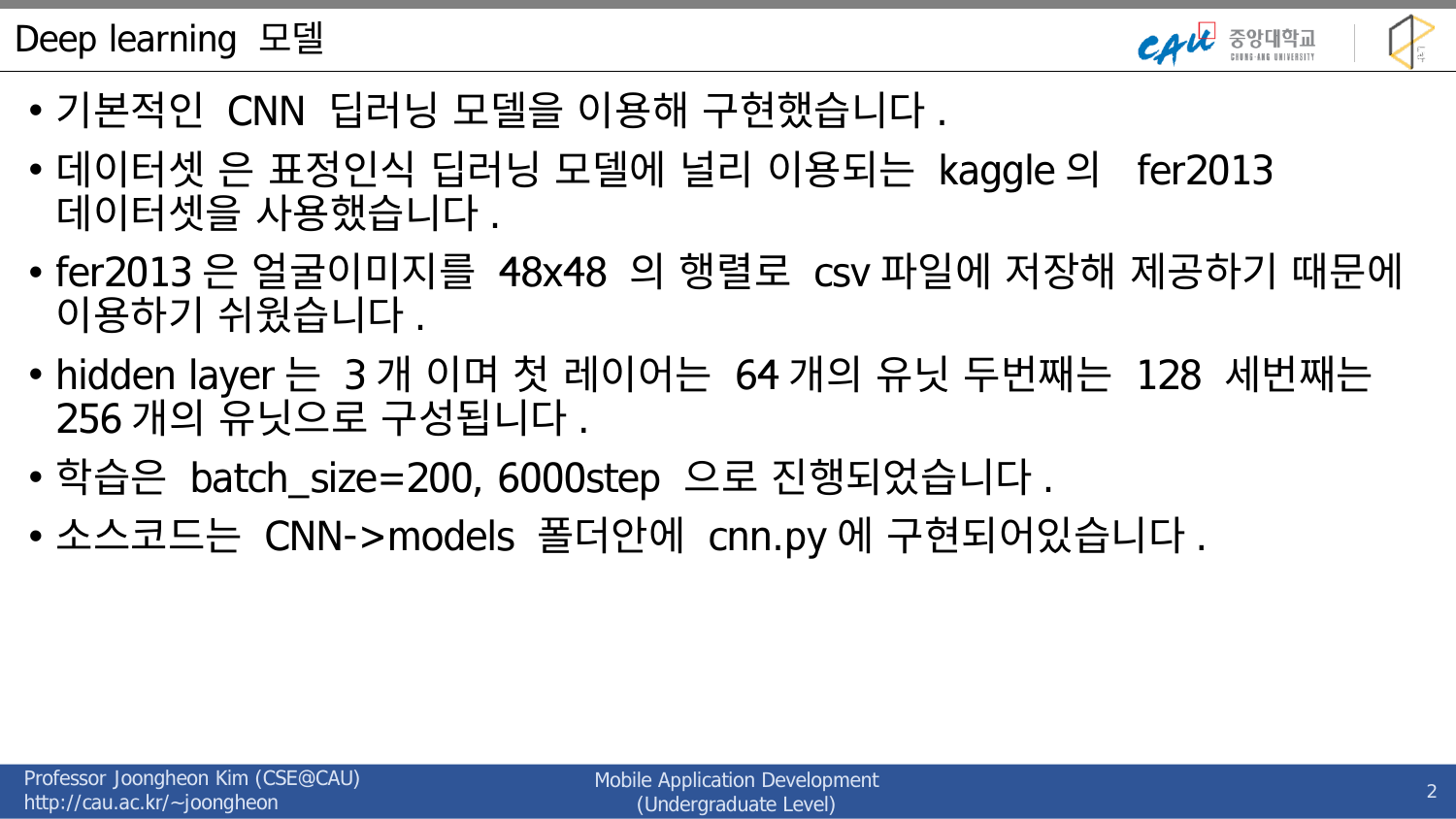

# Deep learning 모델
기본적인 CNN 딥러닝 모델을 이용해 구현했습니다.
데이터셋 은 표정인식 딥러닝 모델에 널리 이용되는 kaggle의  fer2013 데이터셋을 사용했습니다.
fer2013은 얼굴이미지를 48x48 의 행렬로 csv파일에 저장해 제공하기 때문에 이용하기 쉬웠습니다.
hidden layer는 3개 이며 첫 레이어는 64개의 유닛 두번째는 128 세번째는 256개의 유닛으로 구성됩니다.
학습은 batch_size=200, 6000step 으로 진행되었습니다.
소스코드는 CNN->models 폴더안에 cnn.py에 구현되어있습니다.

2